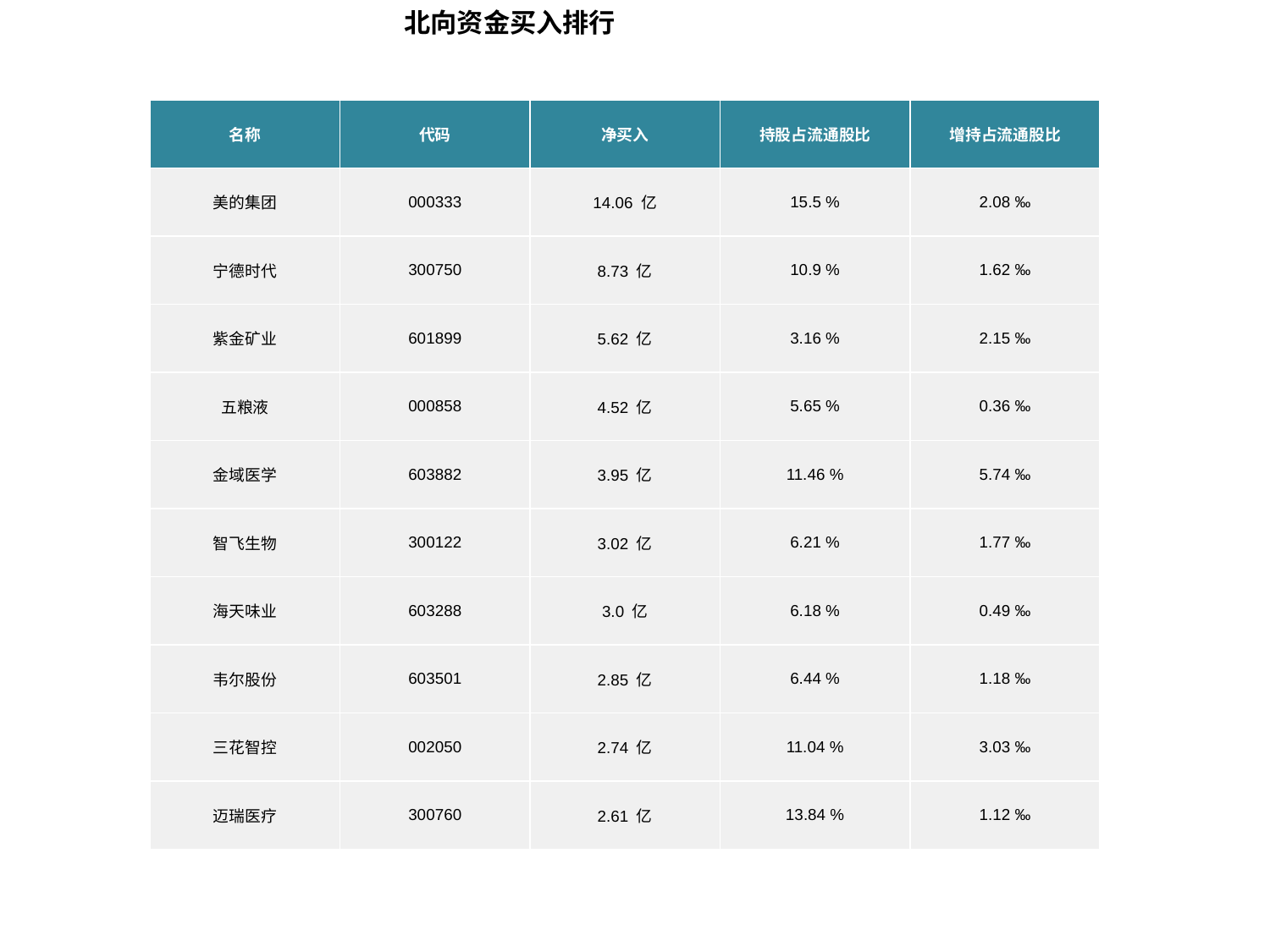

北向资金买入排行
| 名称 | 代码 | 净买入 | 持股占流通股比 | 增持占流通股比 |
| --- | --- | --- | --- | --- |
| 美的集团 | 000333 | 14.06 亿 | 15.5 % | 2.08 ‰ |
| 宁德时代 | 300750 | 8.73 亿 | 10.9 % | 1.62 ‰ |
| 紫金矿业 | 601899 | 5.62 亿 | 3.16 % | 2.15 ‰ |
| 五粮液 | 000858 | 4.52 亿 | 5.65 % | 0.36 ‰ |
| 金域医学 | 603882 | 3.95 亿 | 11.46 % | 5.74 ‰ |
| 智飞生物 | 300122 | 3.02 亿 | 6.21 % | 1.77 ‰ |
| 海天味业 | 603288 | 3.0 亿 | 6.18 % | 0.49 ‰ |
| 韦尔股份 | 603501 | 2.85 亿 | 6.44 % | 1.18 ‰ |
| 三花智控 | 002050 | 2.74 亿 | 11.04 % | 3.03 ‰ |
| 迈瑞医疗 | 300760 | 2.61 亿 | 13.84 % | 1.12 ‰ |